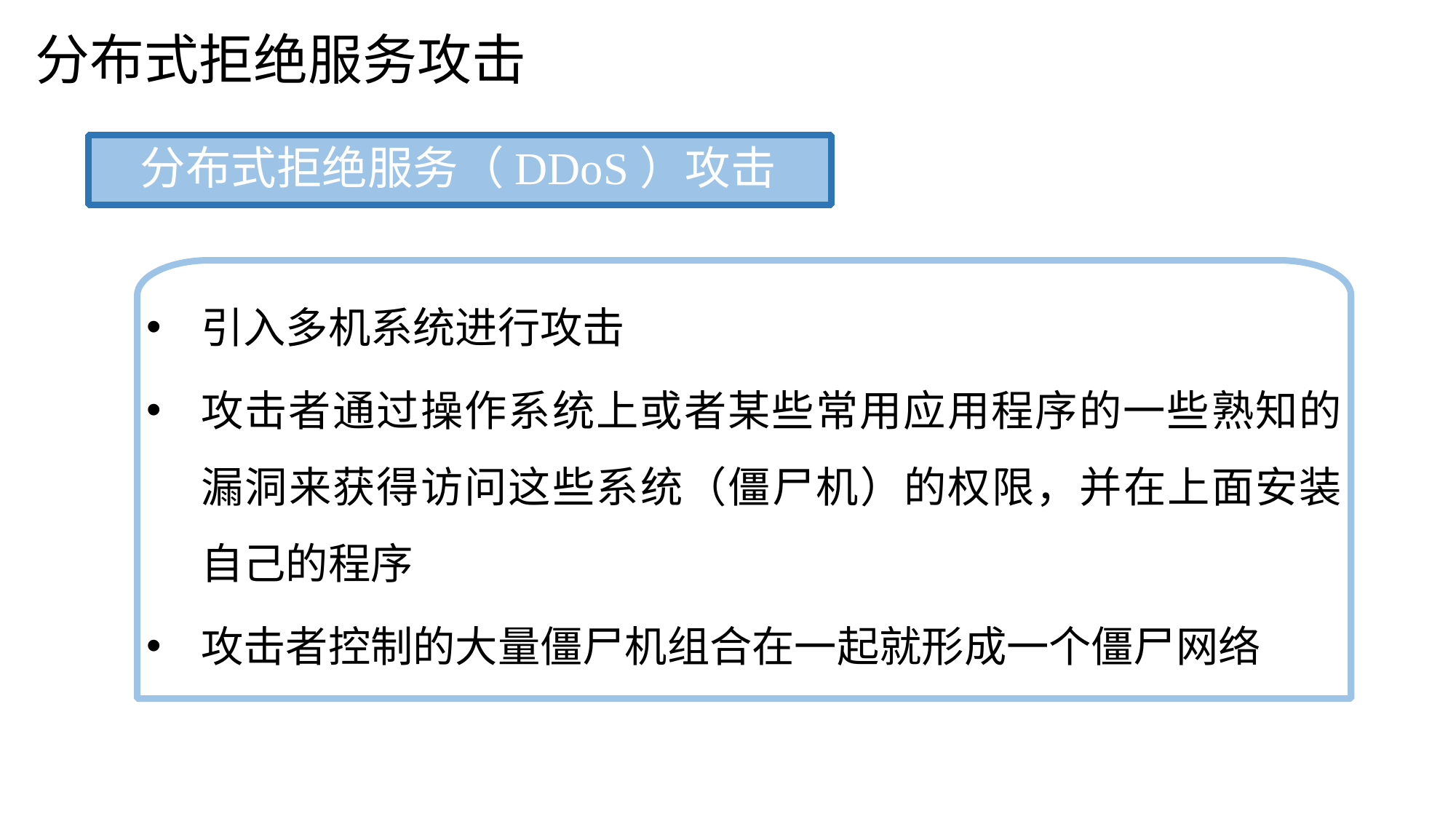

分布式拒绝服务攻击

分布式拒绝服务（DDoS）攻击
引入多机系统进行攻击
攻击者通过操作系统上或者某些常用应用程序的一些熟知的漏洞来获得访问这些系统（僵尸机）的权限，并在上面安装自己的程序
攻击者控制的大量僵尸机组合在一起就形成一个僵尸网络